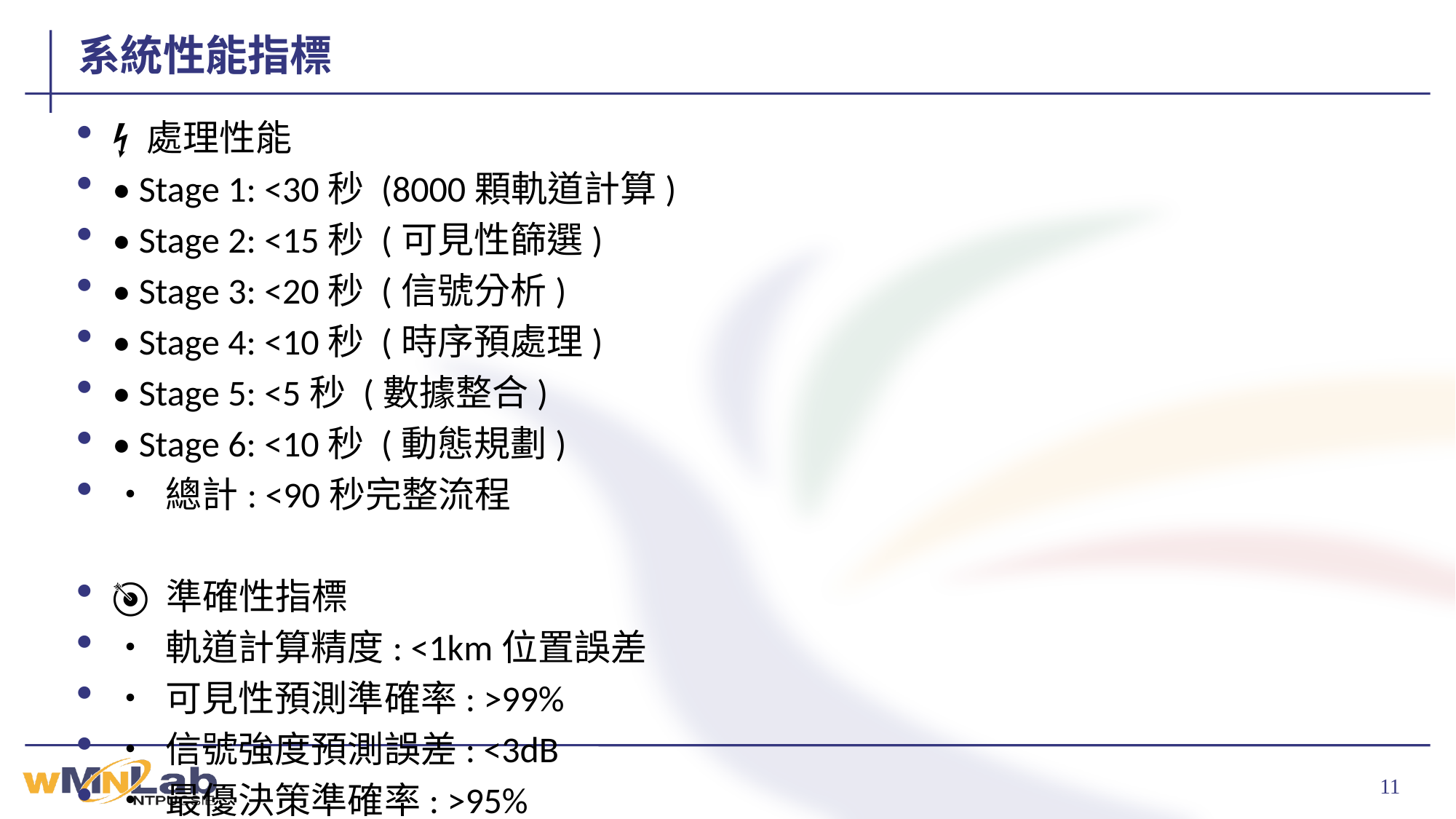

# 系統性能指標
⚡ 處理性能
• Stage 1: <30秒 (8000顆軌道計算)
• Stage 2: <15秒 (可見性篩選)
• Stage 3: <20秒 (信號分析)
• Stage 4: <10秒 (時序預處理)
• Stage 5: <5秒 (數據整合)
• Stage 6: <10秒 (動態規劃)
• 總計: <90秒完整流程

🎯 準確性指標
• 軌道計算精度: <1km位置誤差
• 可見性預測準確率: >99%
• 信號強度預測誤差: <3dB
• 最優決策準確率: >95%

💾 資源使用
• 記憶體峰值: <4GB
• CPU使用率: <80% (8核心)
• 磁碟空間: <1GB暫存數據
• 網路頻寬: 最小化外部依賴